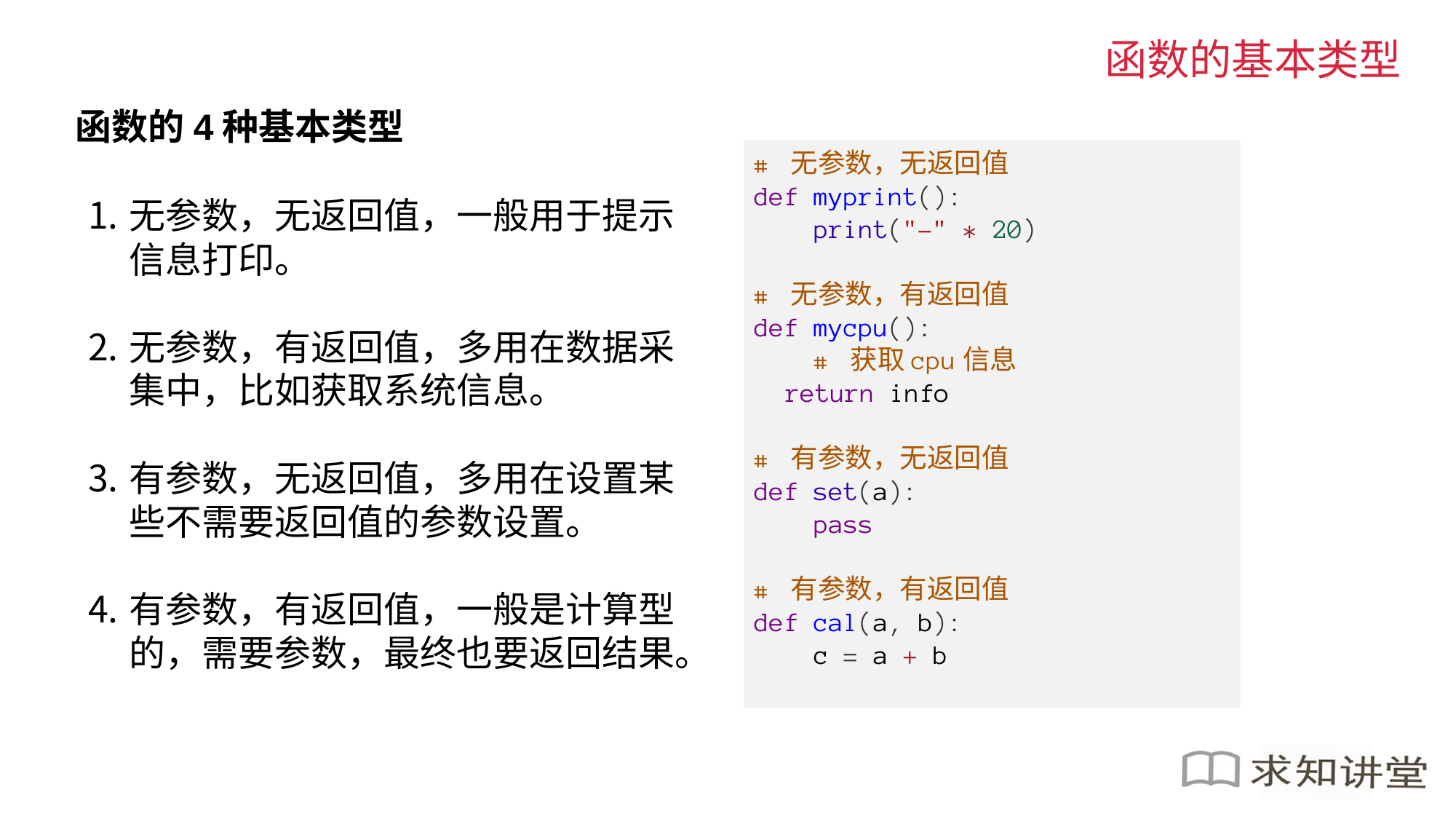

函数的基本类型
函数的4种基本类型
# 无参数，无返回值 def myprint():    print("-" * 20) ​ # 无参数，有返回值 def mycpu():    # 获取cpu信息    return info ​ # 有参数，无返回值 def set(a):    pass ​ # 有参数，有返回值 def cal(a, b):    c = a + b
无参数，无返回值，一般用于提示信息打印。

无参数，有返回值，多用在数据采集中，比如获取系统信息。

有参数，无返回值，多用在设置某些不需要返回值的参数设置。

有参数，有返回值，一般是计算型的，需要参数，最终也要返回结果。